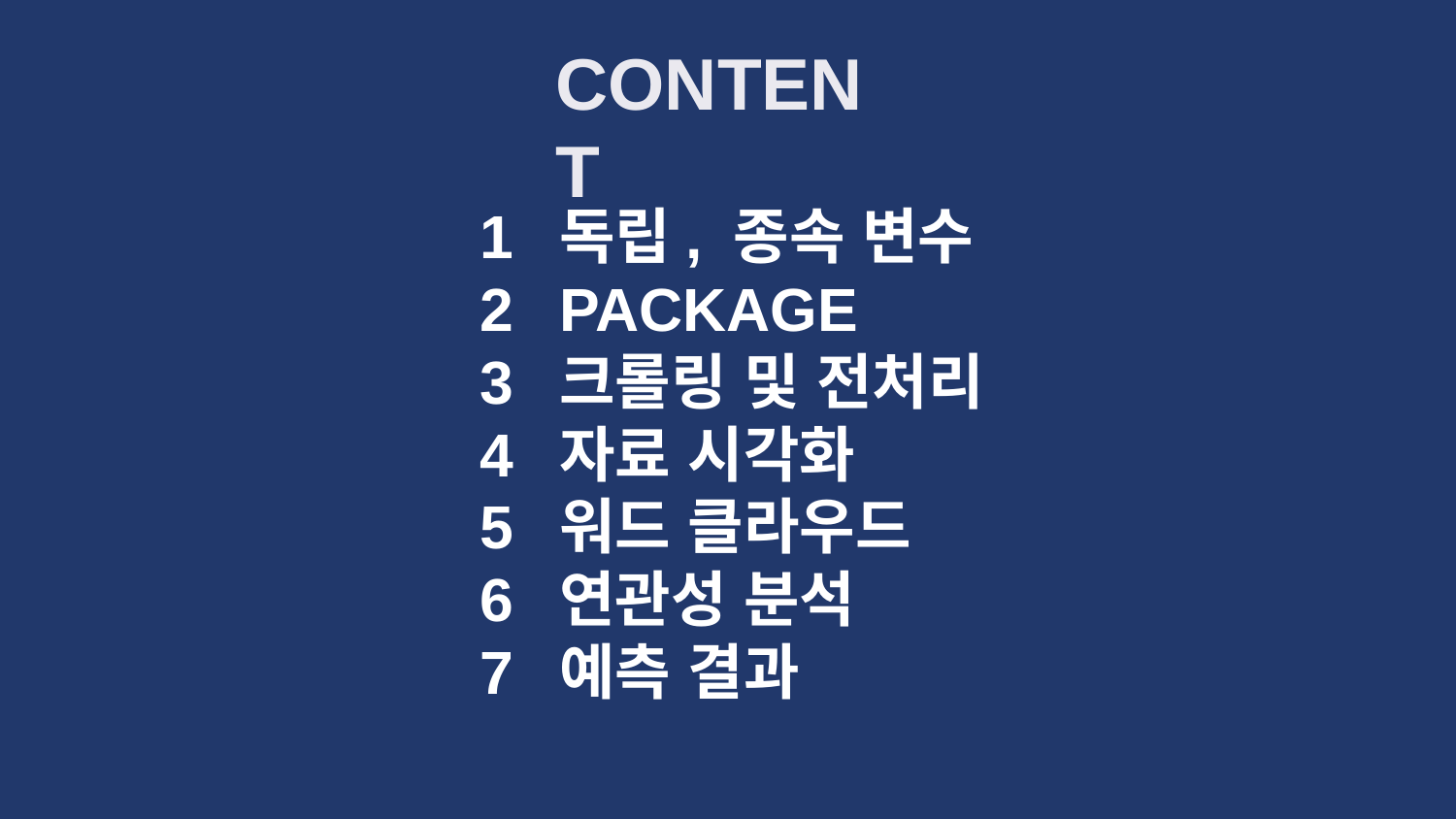

CONTENT
1
2
3
4
5
6
7

독립, 종속 변수
PACKAGE
크롤링 및 전처리
자료 시각화
워드 클라우드
연관성 분석
예측 결과